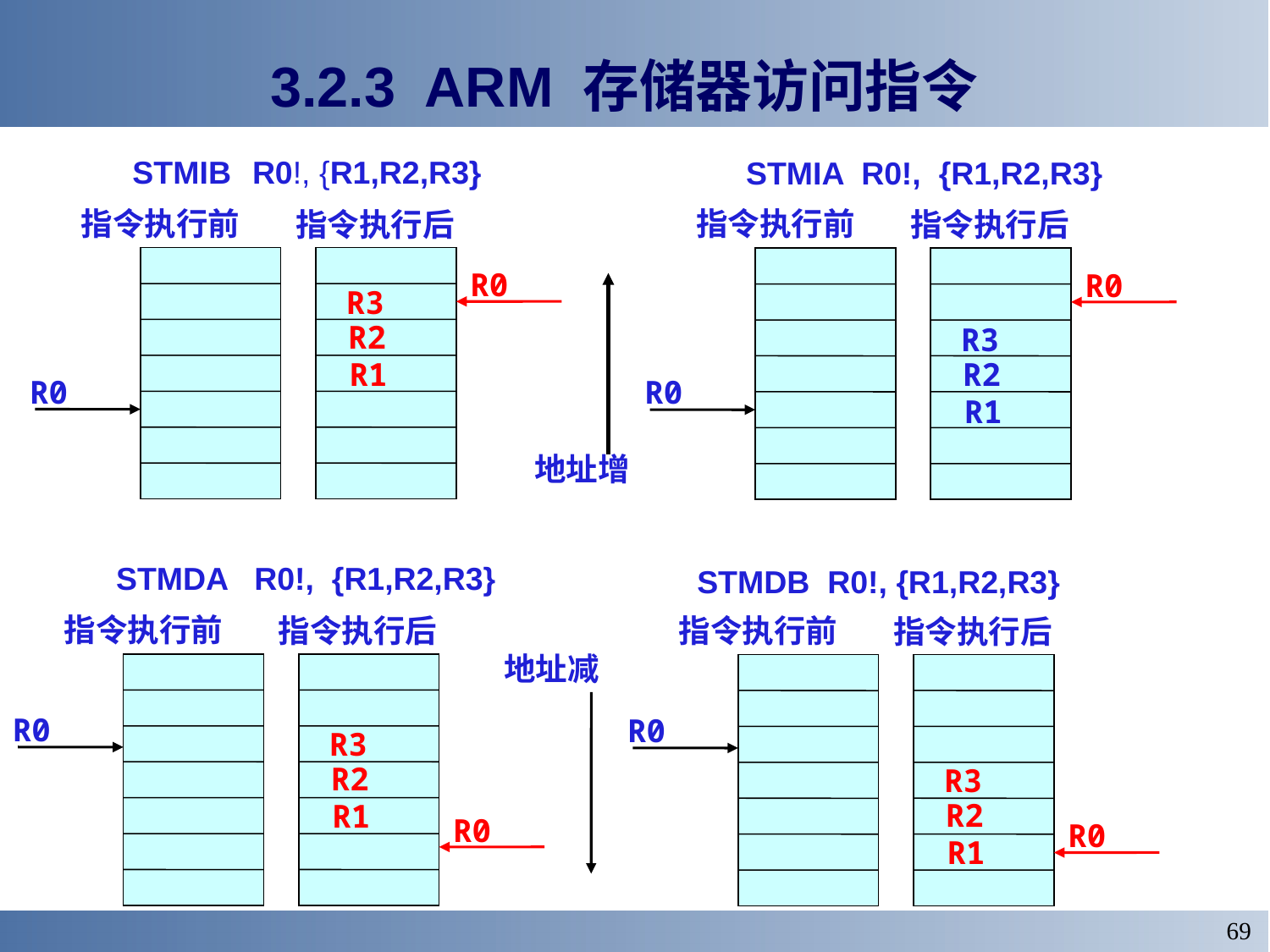

# 3.2.3  ARM 存储器访问指令
STMIB   R0!, {R1,R2,R3}
STMIA  R0!,  {R1,R2,R3}
指令执行前
指令执行前
指令执行后
指令执行后

R0
R0

R3

R2
R3
R1
R2
R0
R0
R1

地址增
STMDA   R0!,  {R1,R2,R3}
STMDB  R0!, {R1,R2,R3}
指令执行前
指令执行前
指令执行后
指令执行后
地址减

R0
R0
R3

R2
R3
R2
R1
R0
R0
R1